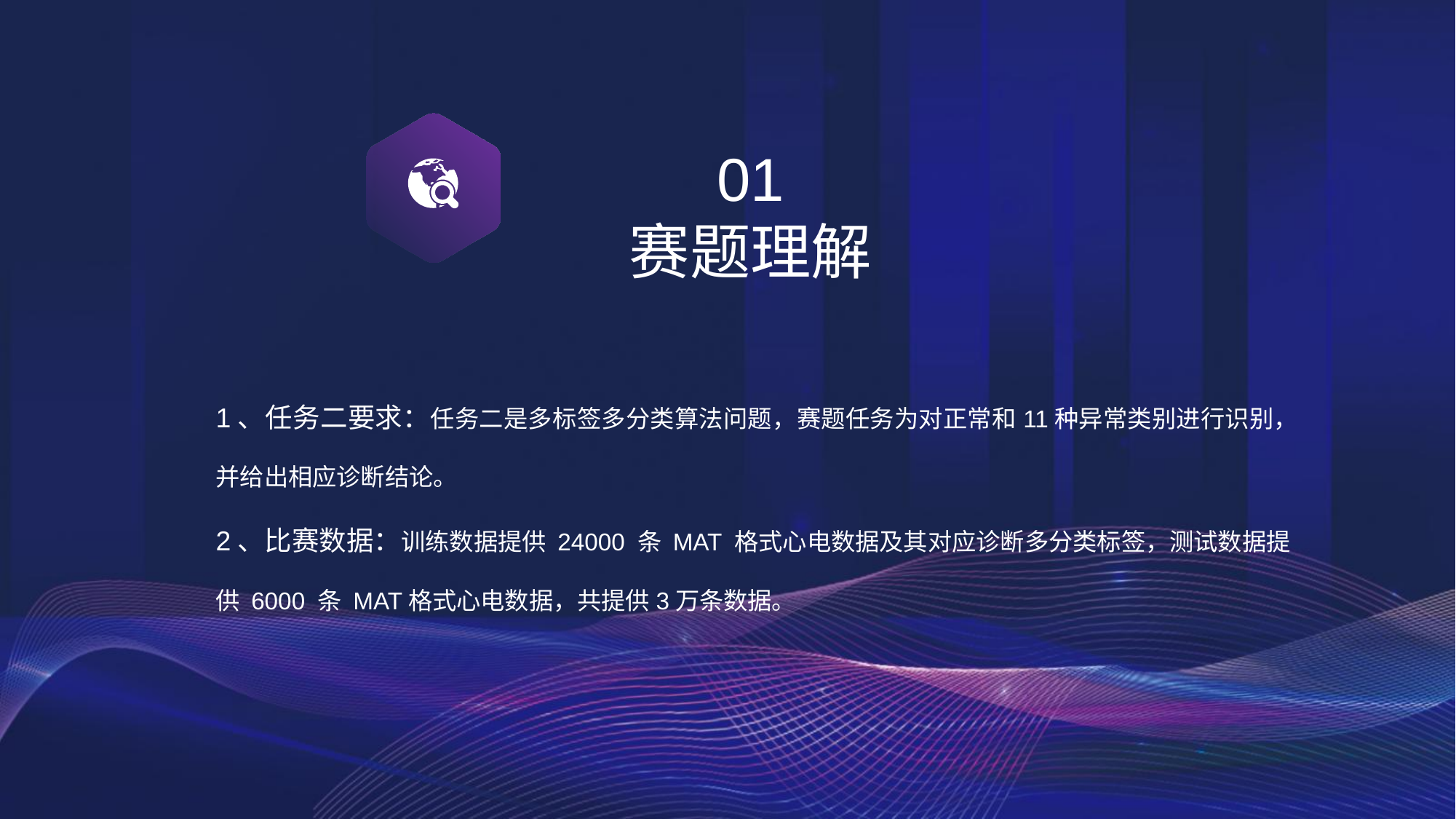

01
赛题理解

1、任务二要求：任务二是多标签多分类算法问题，赛题任务为对正常和11种异常类别进行识别，并给出相应诊断结论。
2、比赛数据：训练数据提供 24000 条 MAT 格式心电数据及其对应诊断多分类标签，测试数据提供 6000 条 MAT格式心电数据，共提供3万条数据。